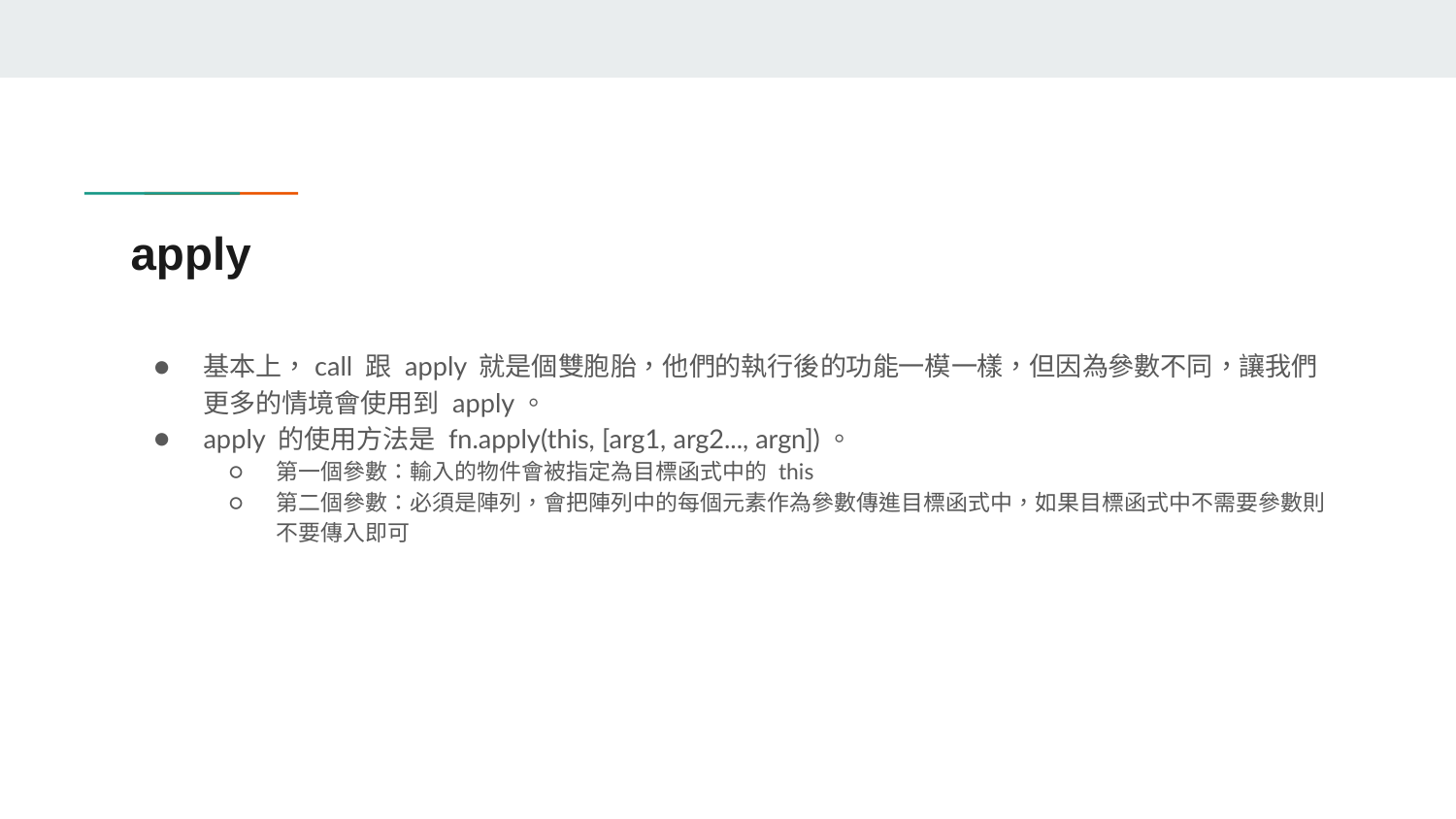

# apply
基本上，call 跟 apply 就是個雙胞胎，他們的執行後的功能一模一樣，但因為參數不同，讓我們更多的情境會使用到 apply。
apply 的使用方法是 fn.apply(this, [arg1, arg2..., argn])。
第一個參數：輸入的物件會被指定為目標函式中的 this
第二個參數：必須是陣列，會把陣列中的每個元素作為參數傳進目標函式中，如果目標函式中不需要參數則不要傳入即可